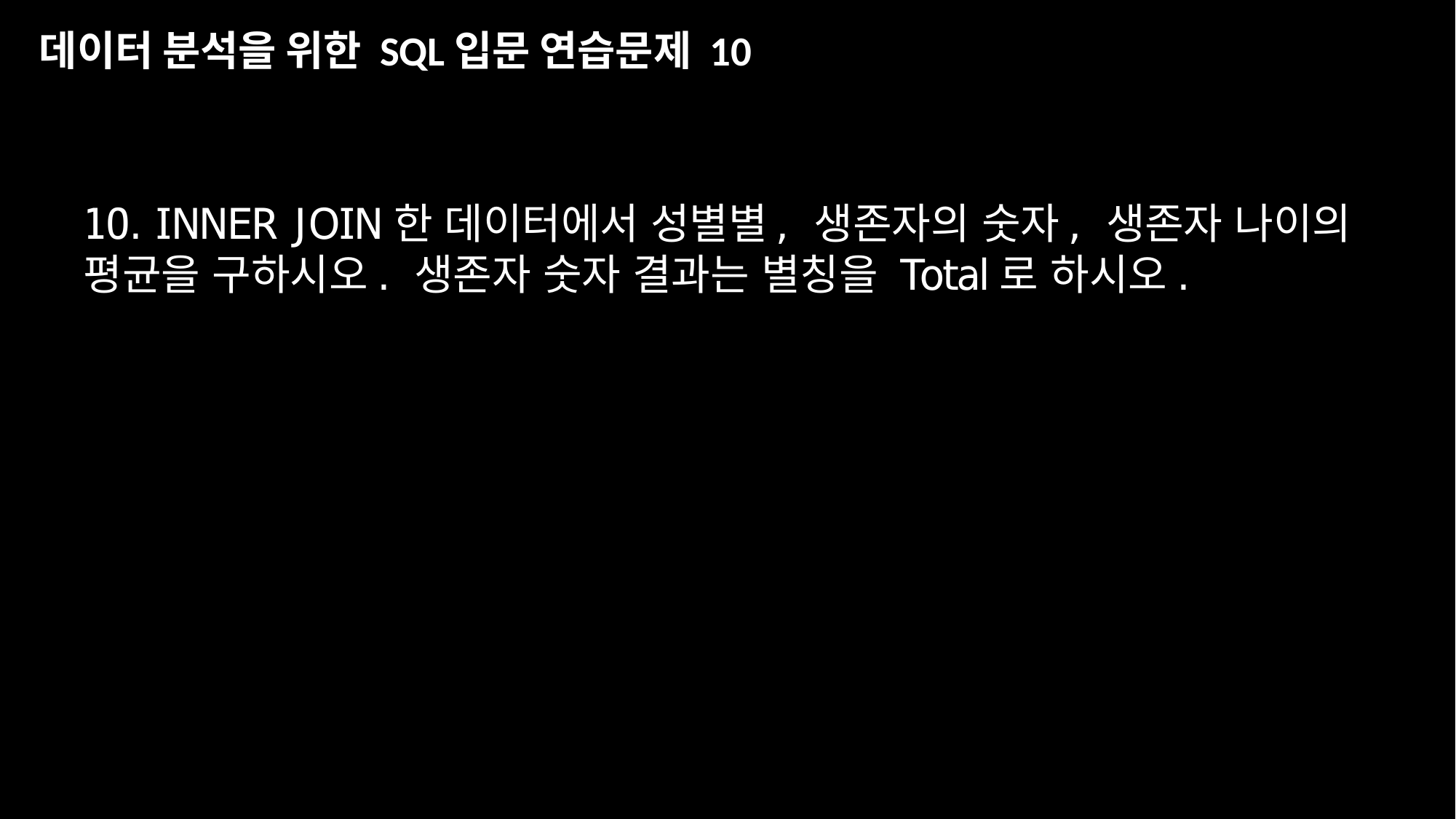

데이터 분석을 위한 SQL입문 연습문제 10
10. INNER JOIN한 데이터에서 성별별, 생존자의 숫자, 생존자 나이의 평균을 구하시오. 생존자 숫자 결과는 별칭을 Total로 하시오.
71